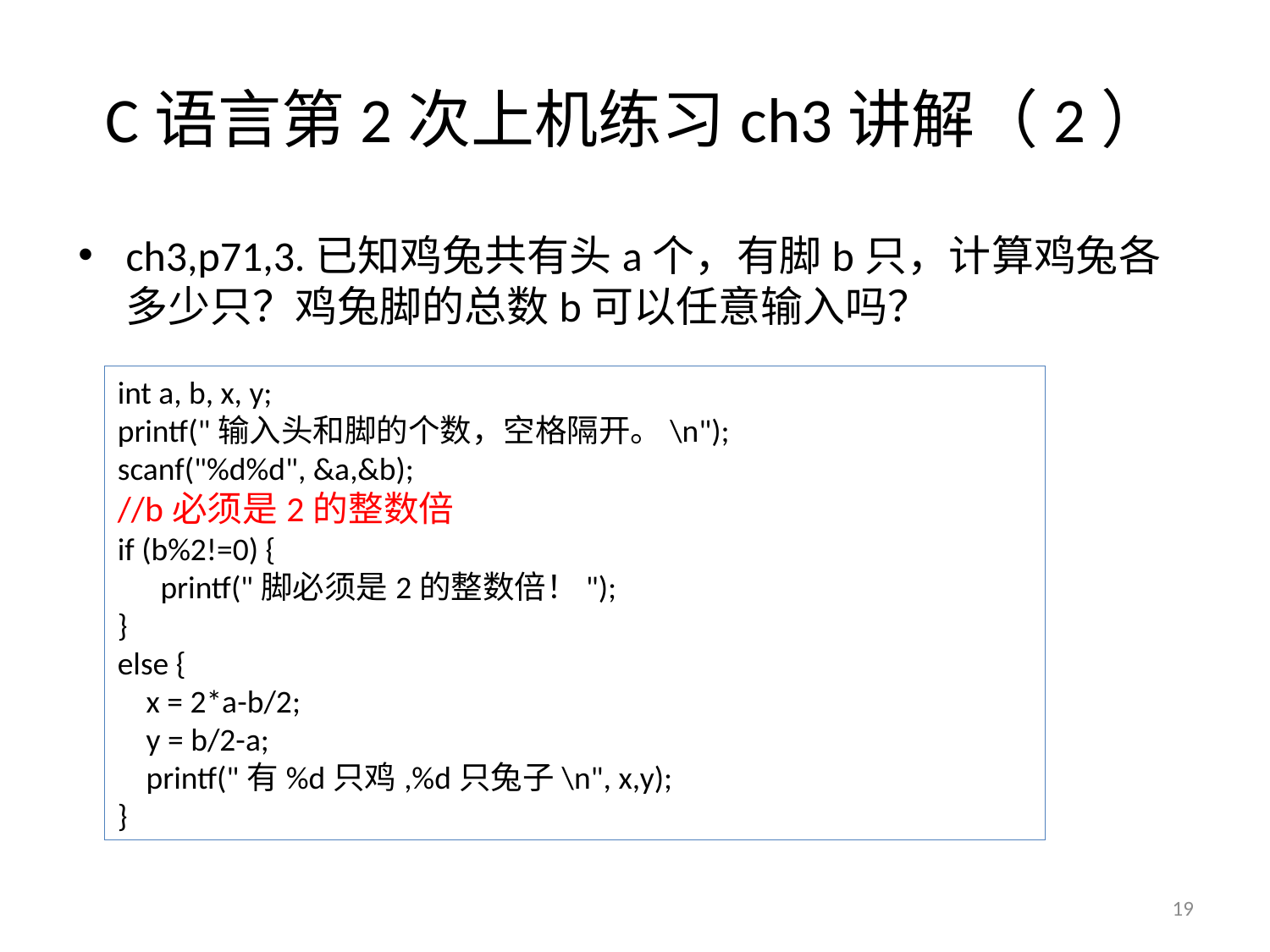

# C语言第2次上机练习ch3讲解（2）
ch3,p71,3.已知鸡兔共有头a个，有脚b只，计算鸡兔各多少只？鸡兔脚的总数b可以任意输入吗？
int a, b, x, y;
printf("输入头和脚的个数，空格隔开。\n");
scanf("%d%d", &a,&b);
//b必须是2的整数倍
if (b%2!=0) {
      printf("脚必须是2的整数倍！");
}
else {
    x = 2*a-b/2;
    y = b/2-a;
    printf("有%d只鸡,%d只兔子\n", x,y);
}
19